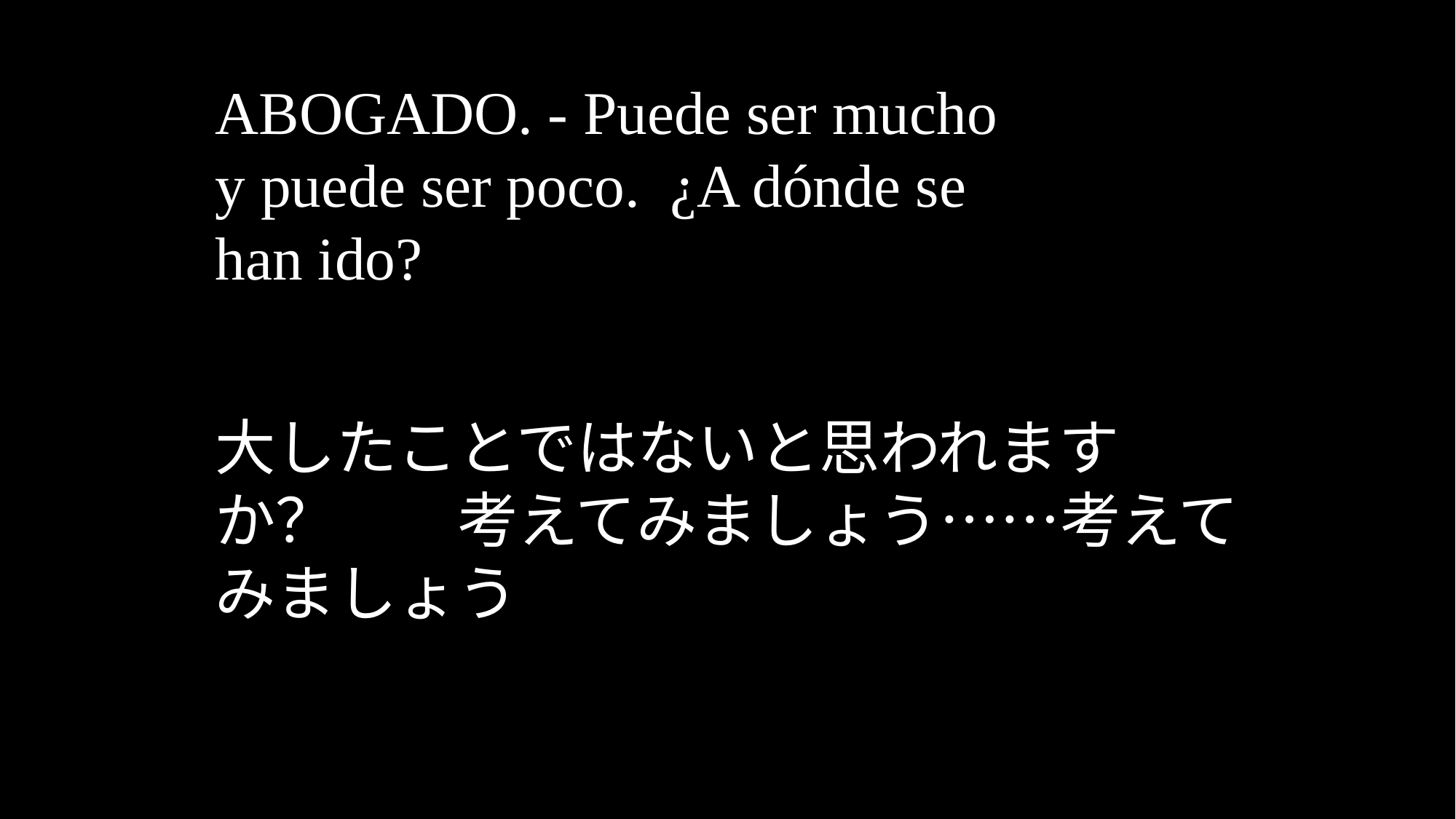

ABOGADO. - Puede ser mucho y puede ser poco.  ¿A dónde se han ido?

大したことではないと思われますか？　　考えてみましょう⋯⋯考えてみましょう